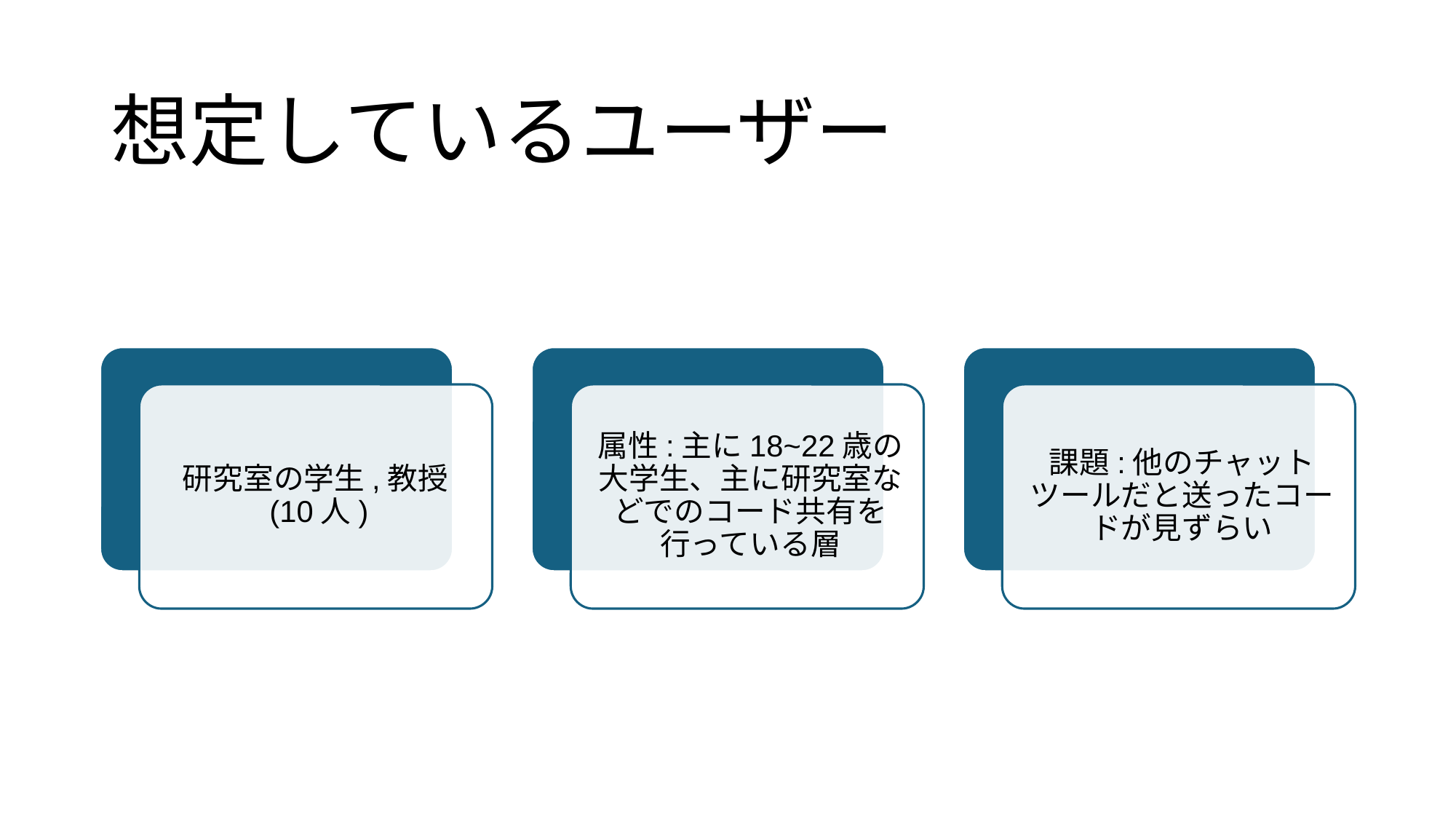

# 想定しているユーザー
研究室の学生,教授(10人)
属性:主に18~22歳の大学生、主に研究室などでのコード共有を行っている層
課題:他のチャットツールだと送ったコードが見ずらい